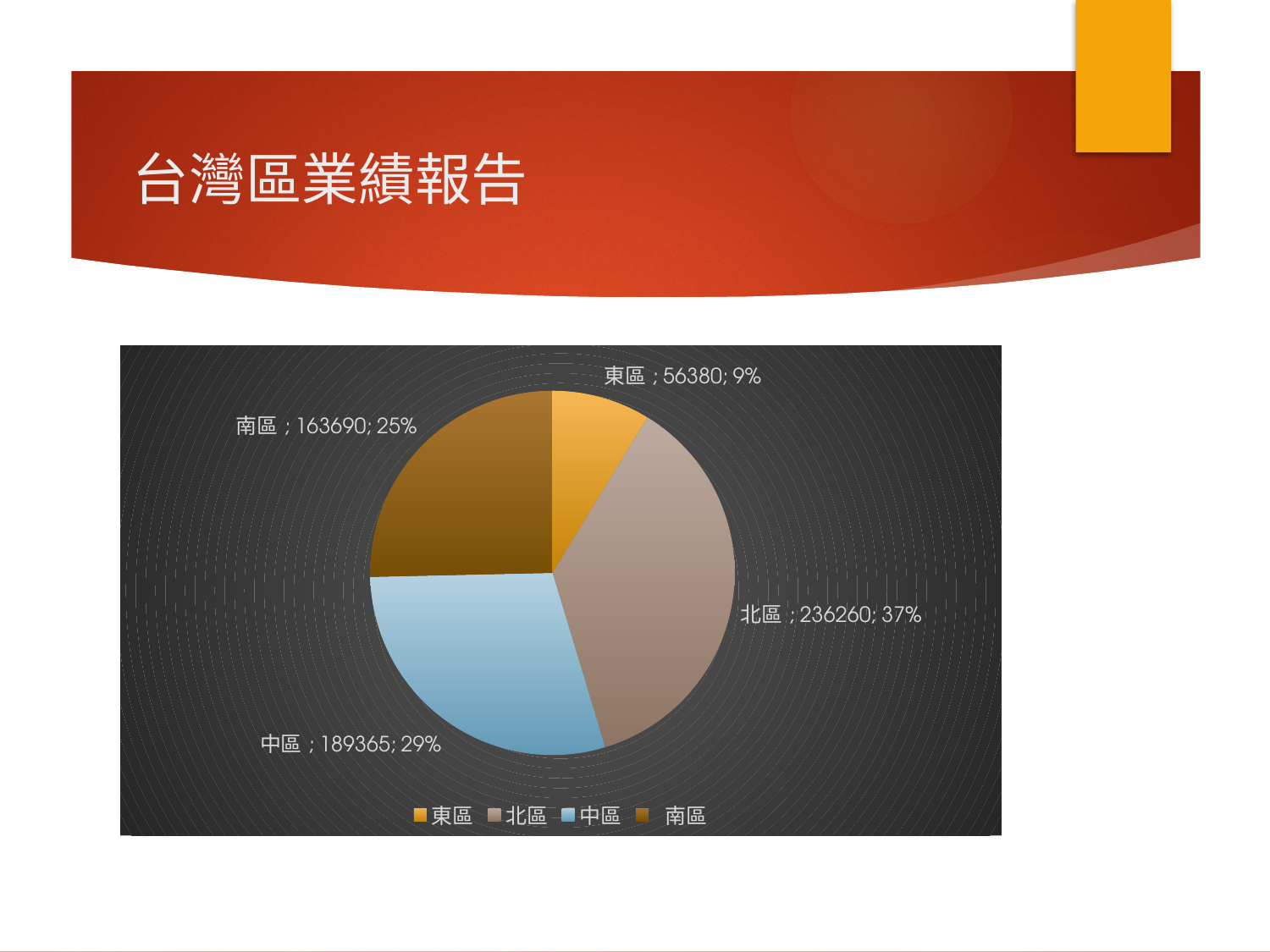

# 台灣區業績報告

### Chart

| Category | 銷售金額 |
|---|---|
| 東區 | 56380.0 |
| 北區 | 236260.0 |
| 中區 | 189365.0 |
|  南區 | 163690.0 |